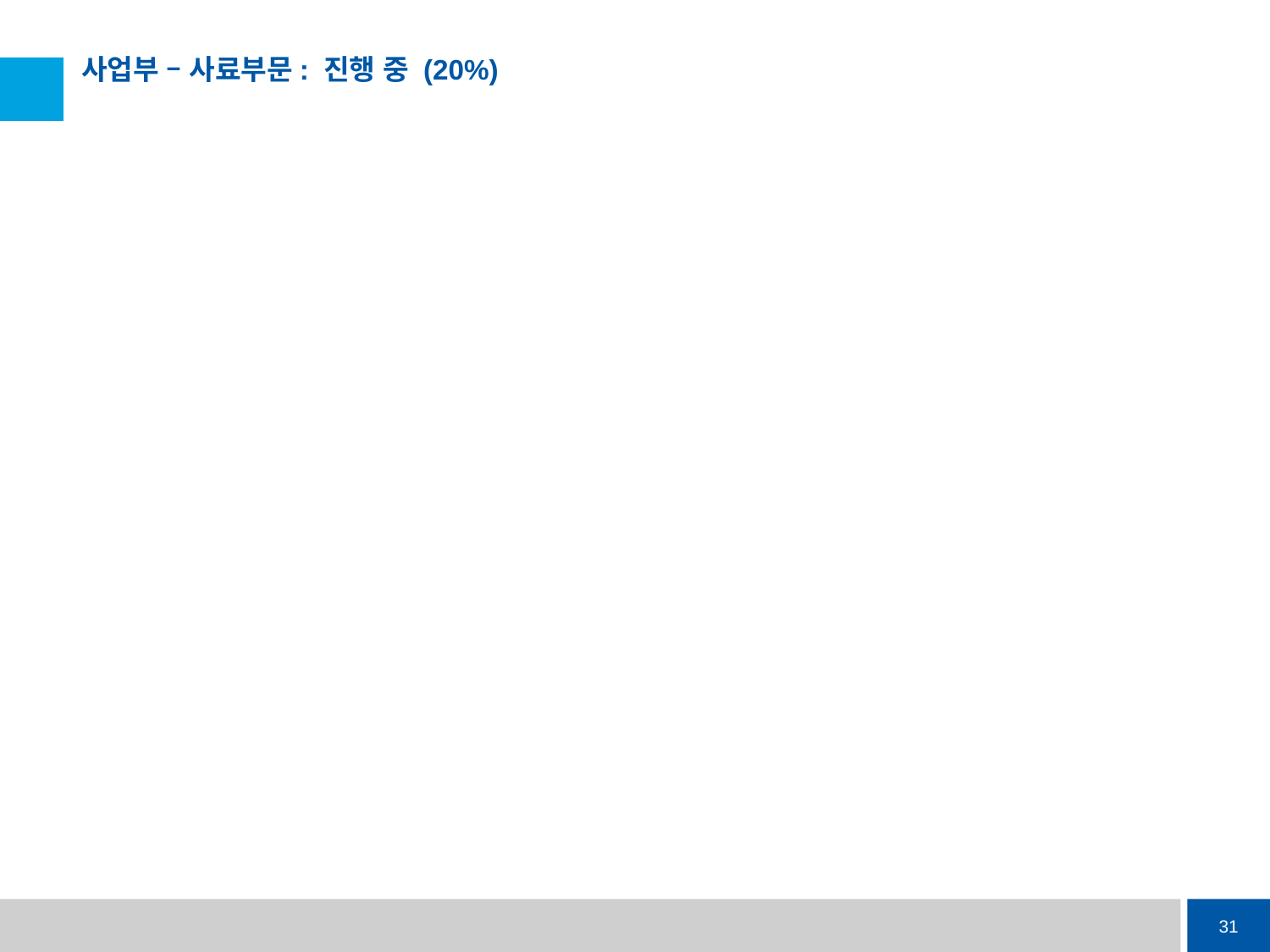

# 사업부 – 사료부문: 진행 중 (20%)